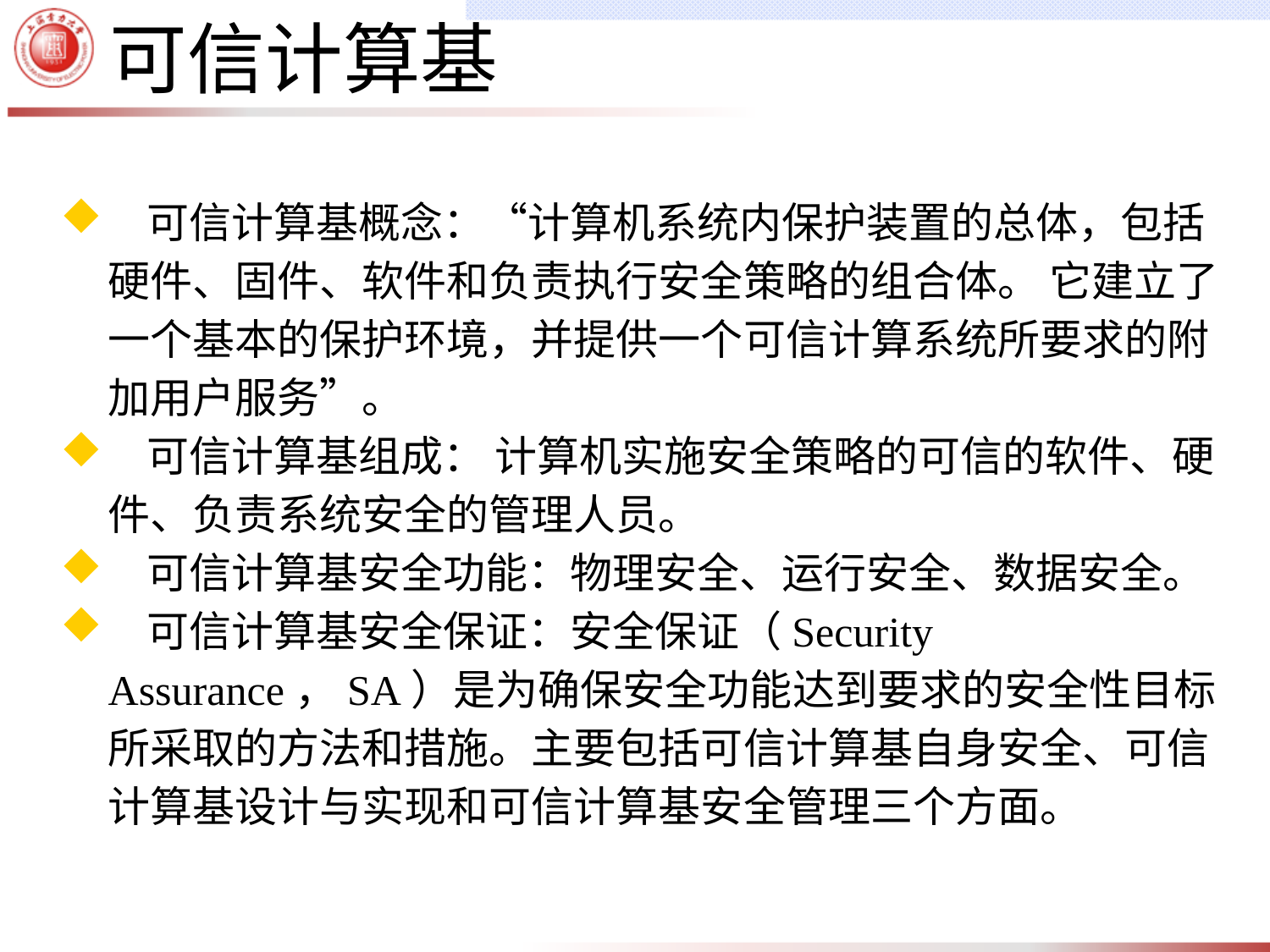

可信计算基
   可信计算基概念：“计算机系统内保护装置的总体，包括硬件、固件、软件和负责执行安全策略的组合体。 它建立了一个基本的保护环境，并提供一个可信计算系统所要求的附加用户服务”。
   可信计算基组成： 计算机实施安全策略的可信的软件、硬件、负责系统安全的管理人员。
   可信计算基安全功能：物理安全、运行安全、数据安全。
   可信计算基安全保证：安全保证（Security Assurance，SA）是为确保安全功能达到要求的安全性目标所采取的方法和措施。主要包括可信计算基自身安全、可信计算基设计与实现和可信计算基安全管理三个方面。